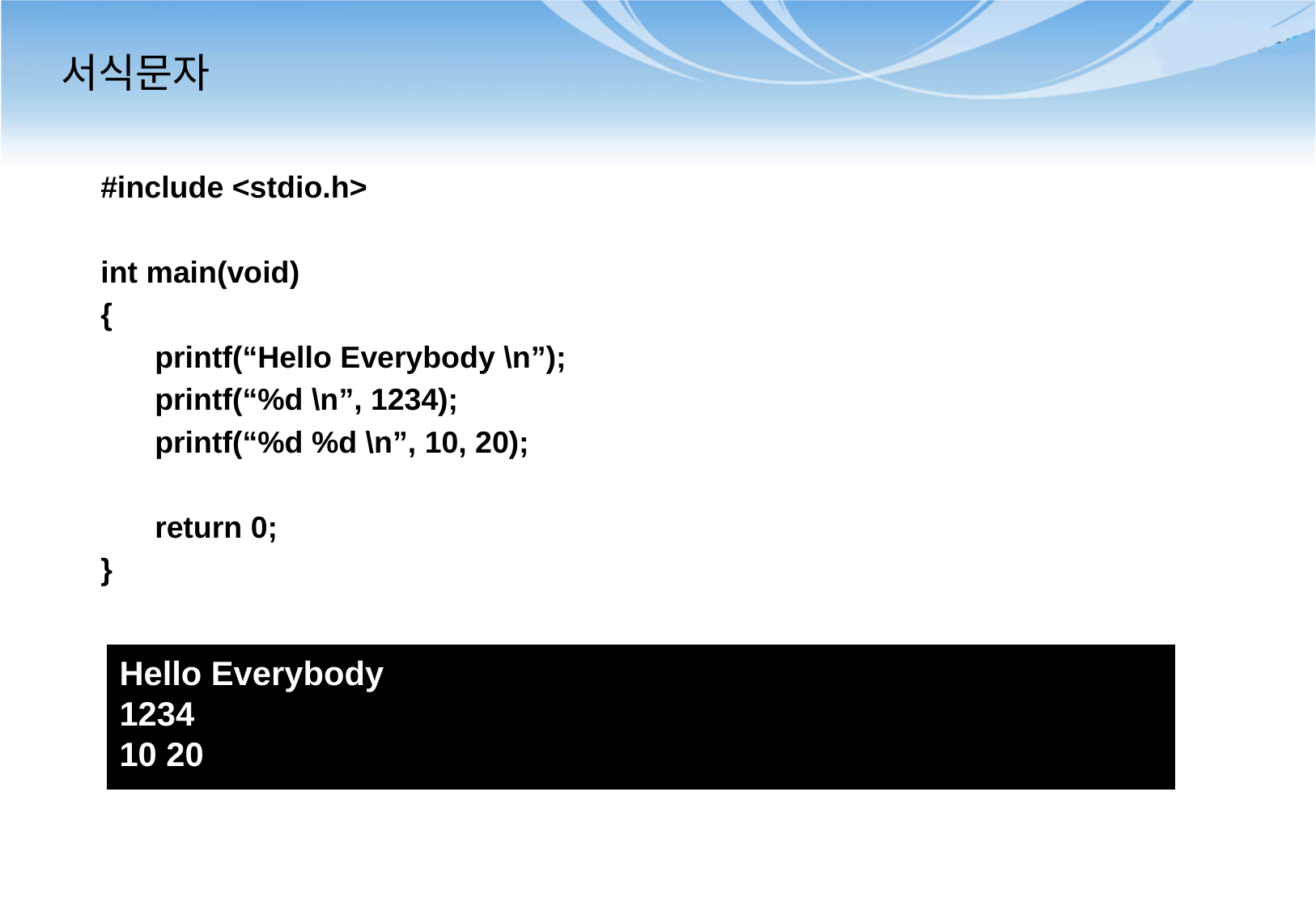

# 서식문자
#include <stdio.h>

int main(void)
{
	 printf(“Hello Everybody \n”);
	 printf(“%d \n”, 1234);
	 printf(“%d %d \n”, 10, 20);

	 return 0;
}
Hello Everybody
1234
10 20